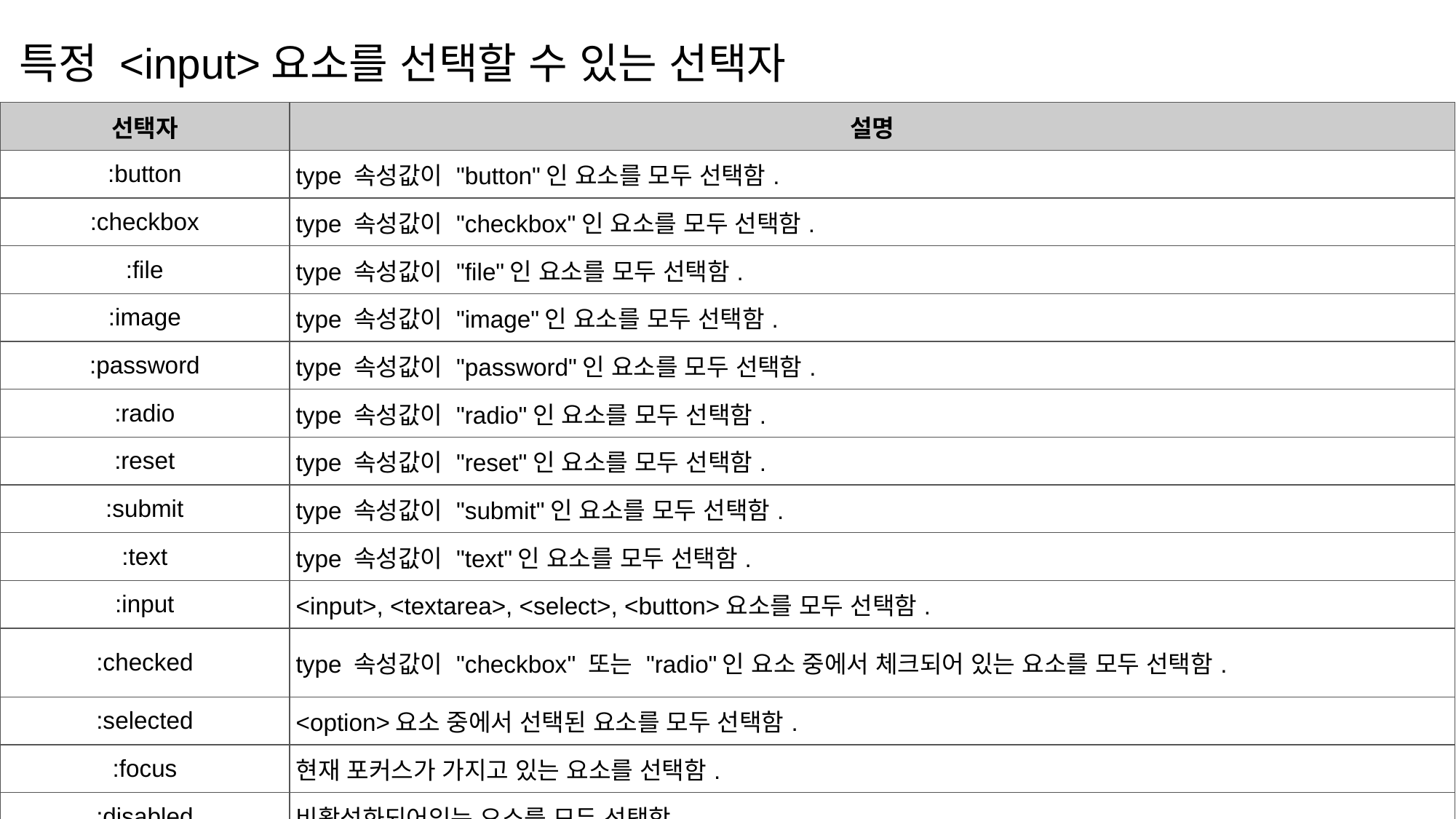

특정 <input>요소를 선택할 수 있는 선택자
| 선택자 | 설명 |
| --- | --- |
| :button | type 속성값이 "button"인 요소를 모두 선택함. |
| :checkbox | type 속성값이 "checkbox"인 요소를 모두 선택함. |
| :file | type 속성값이 "file"인 요소를 모두 선택함. |
| :image | type 속성값이 "image"인 요소를 모두 선택함. |
| :password | type 속성값이 "password"인 요소를 모두 선택함. |
| :radio | type 속성값이 "radio"인 요소를 모두 선택함. |
| :reset | type 속성값이 "reset"인 요소를 모두 선택함. |
| :submit | type 속성값이 "submit"인 요소를 모두 선택함. |
| :text | type 속성값이 "text"인 요소를 모두 선택함. |
| :input | <input>, <textarea>, <select>, <button>요소를 모두 선택함. |
| :checked | type 속성값이 "checkbox" 또는 "radio"인 요소 중에서 체크되어 있는 요소를 모두 선택함. |
| :selected | <option>요소 중에서 선택된 요소를 모두 선택함. |
| :focus | 현재 포커스가 가지고 있는 요소를 선택함. |
| :disabled | 비활성화되어있는 요소를 모두 선택함. |
| :enabled | 활성화되어있는 요소를 모두 선택함. |